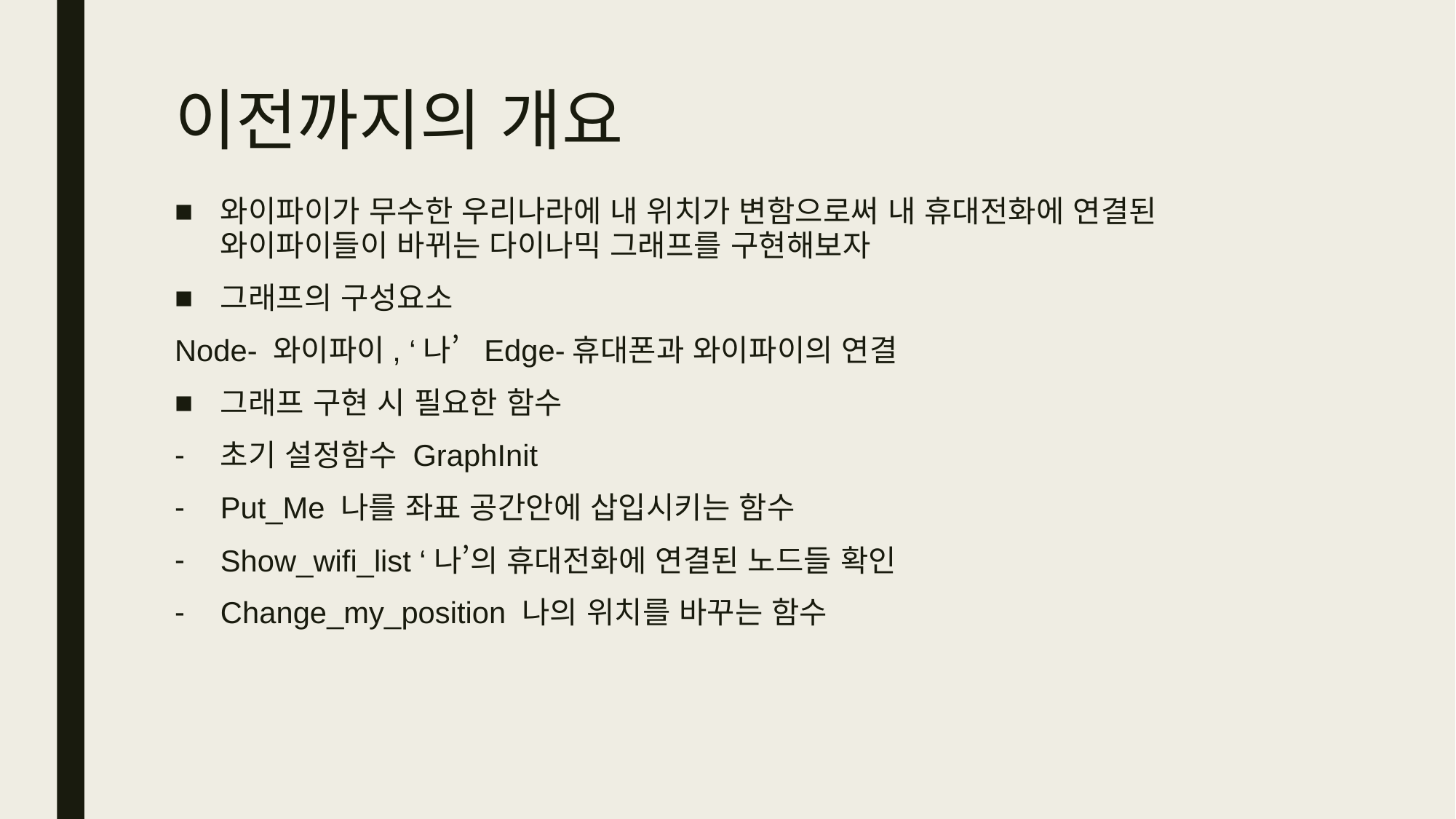

# 이전까지의 개요
와이파이가 무수한 우리나라에 내 위치가 변함으로써 내 휴대전화에 연결된 와이파이들이 바뀌는 다이나믹 그래프를 구현해보자
그래프의 구성요소
Node- 와이파이, ‘나’  Edge-휴대폰과 와이파이의 연결
그래프 구현 시 필요한 함수
초기 설정함수 GraphInit
Put_Me 나를 좌표 공간안에 삽입시키는 함수
Show_wifi_list ‘나’의 휴대전화에 연결된 노드들 확인
Change_my_position 나의 위치를 바꾸는 함수